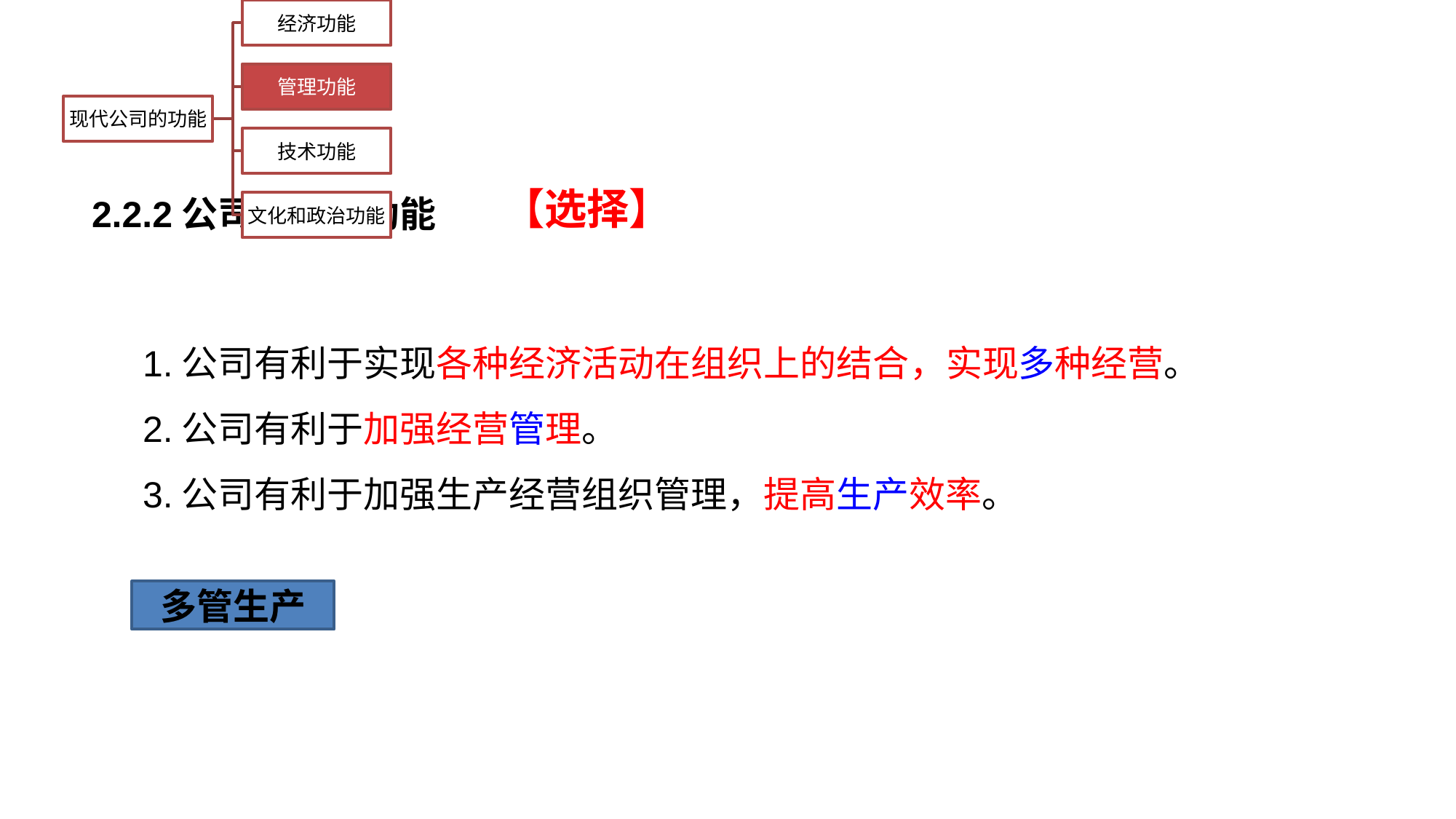

现代公司的功能
经济功能
管理功能
技术功能
文化和政治功能
2.2.2公司的管理功能
【选择】
1.公司有利于实现各种经济活动在组织上的结合，实现多种经营。
2.公司有利于加强经营管理。
3.公司有利于加强生产经营组织管理，提高生产效率。
多管生产